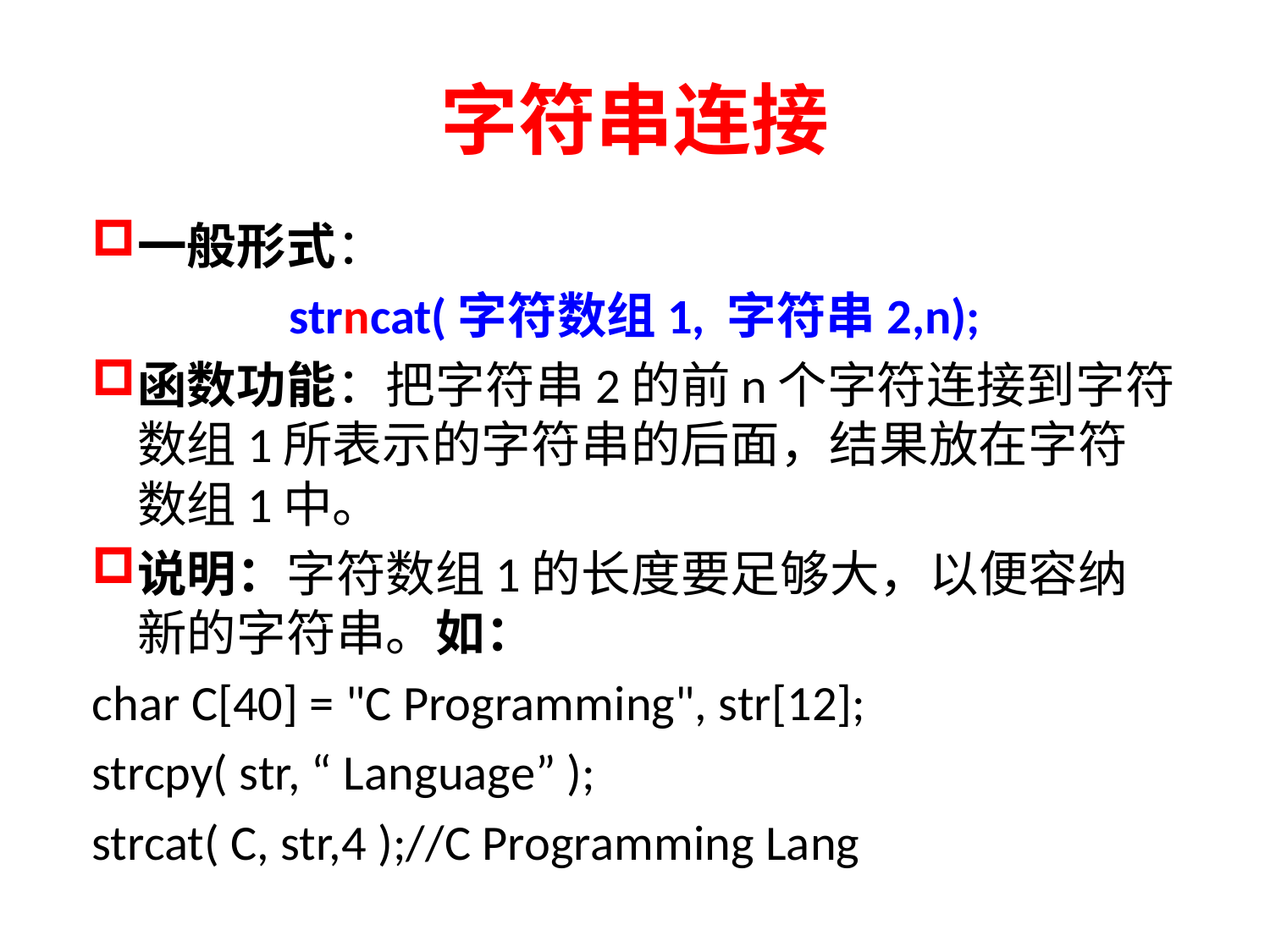

# 字符串连接
一般形式：
strncat(字符数组1, 字符串2,n);
函数功能：把字符串2的前n个字符连接到字符数组1所表示的字符串的后面，结果放在字符数组1中。
说明：字符数组1的长度要足够大，以便容纳新的字符串。如：
char C[40] = "C Programming", str[12];
strcpy( str, “ Language” );
strcat( C, str,4 );//C Programming Lang